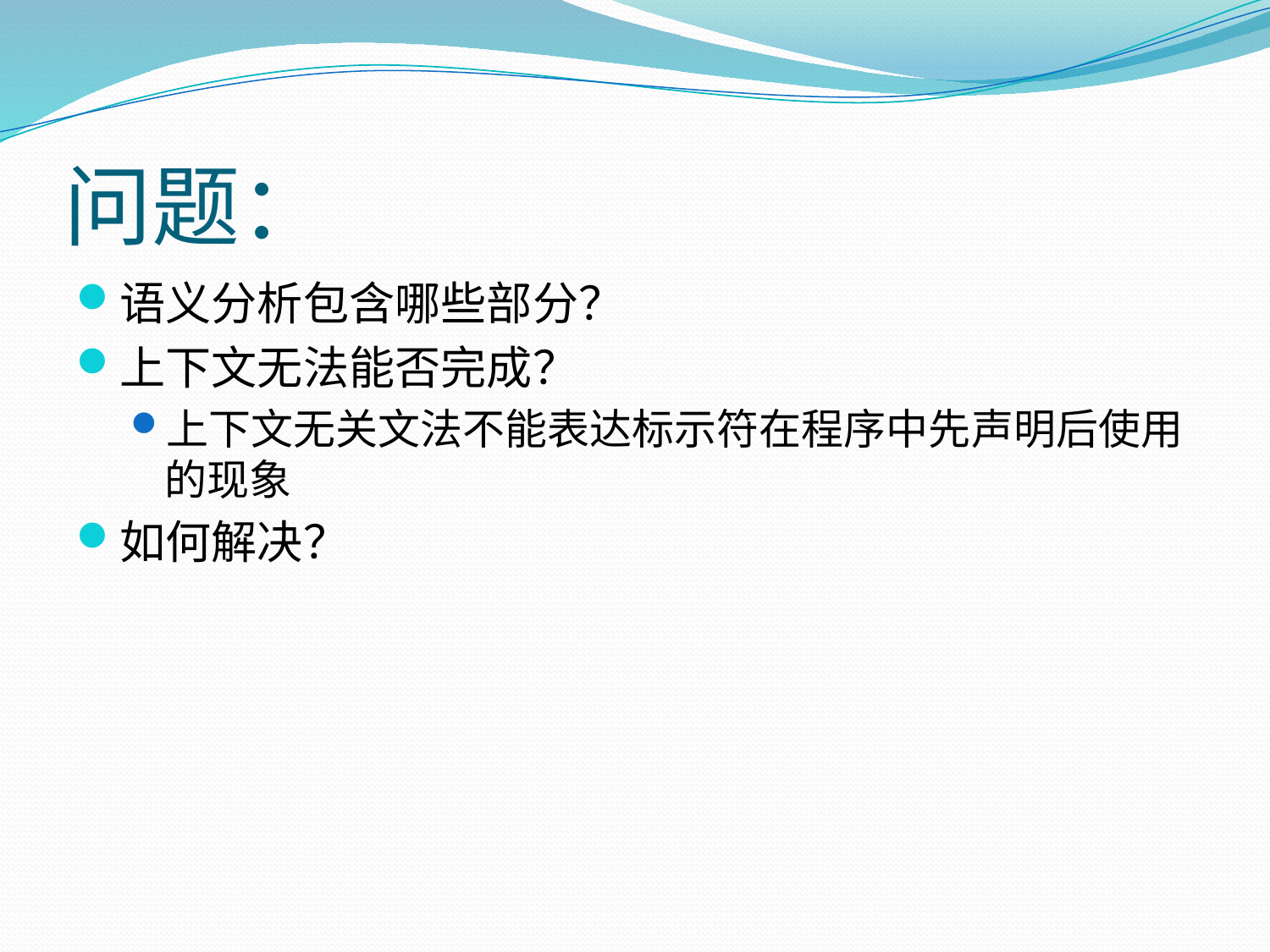

# 问题：
语义分析包含哪些部分？
上下文无法能否完成？
上下文无关文法不能表达标示符在程序中先声明后使用的现象
如何解决？